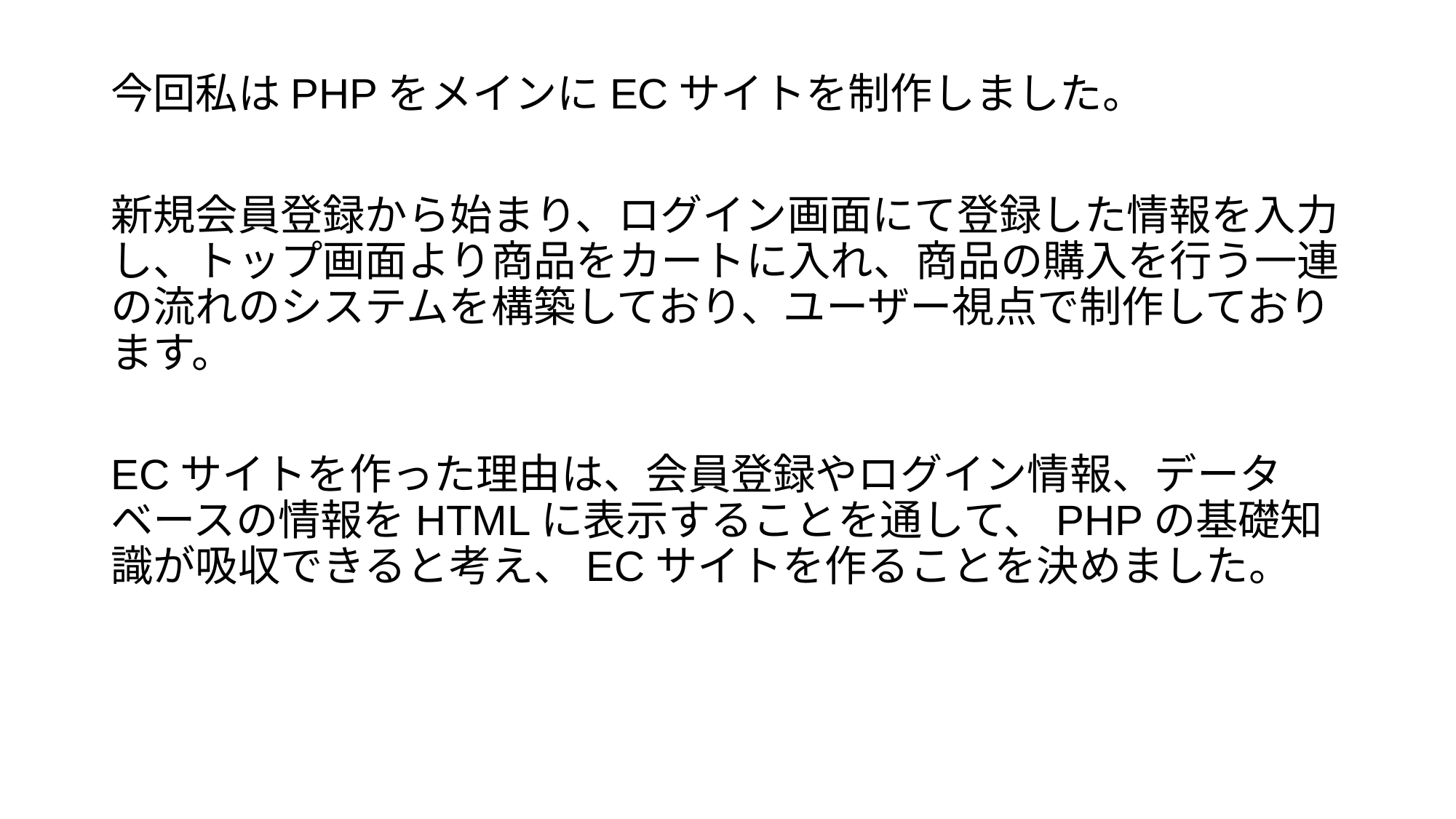

今回私はPHPをメインにECサイトを制作しました。

新規会員登録から始まり、ログイン画面にて登録した情報を入力し、トップ画面より商品をカートに入れ、商品の購入を行う一連の流れのシステムを構築しており、ユーザー視点で制作しております。

ECサイトを作った理由は、会員登録やログイン情報、データベースの情報をHTMLに表示することを通して、PHPの基礎知識が吸収できると考え、ECサイトを作ることを決めました。